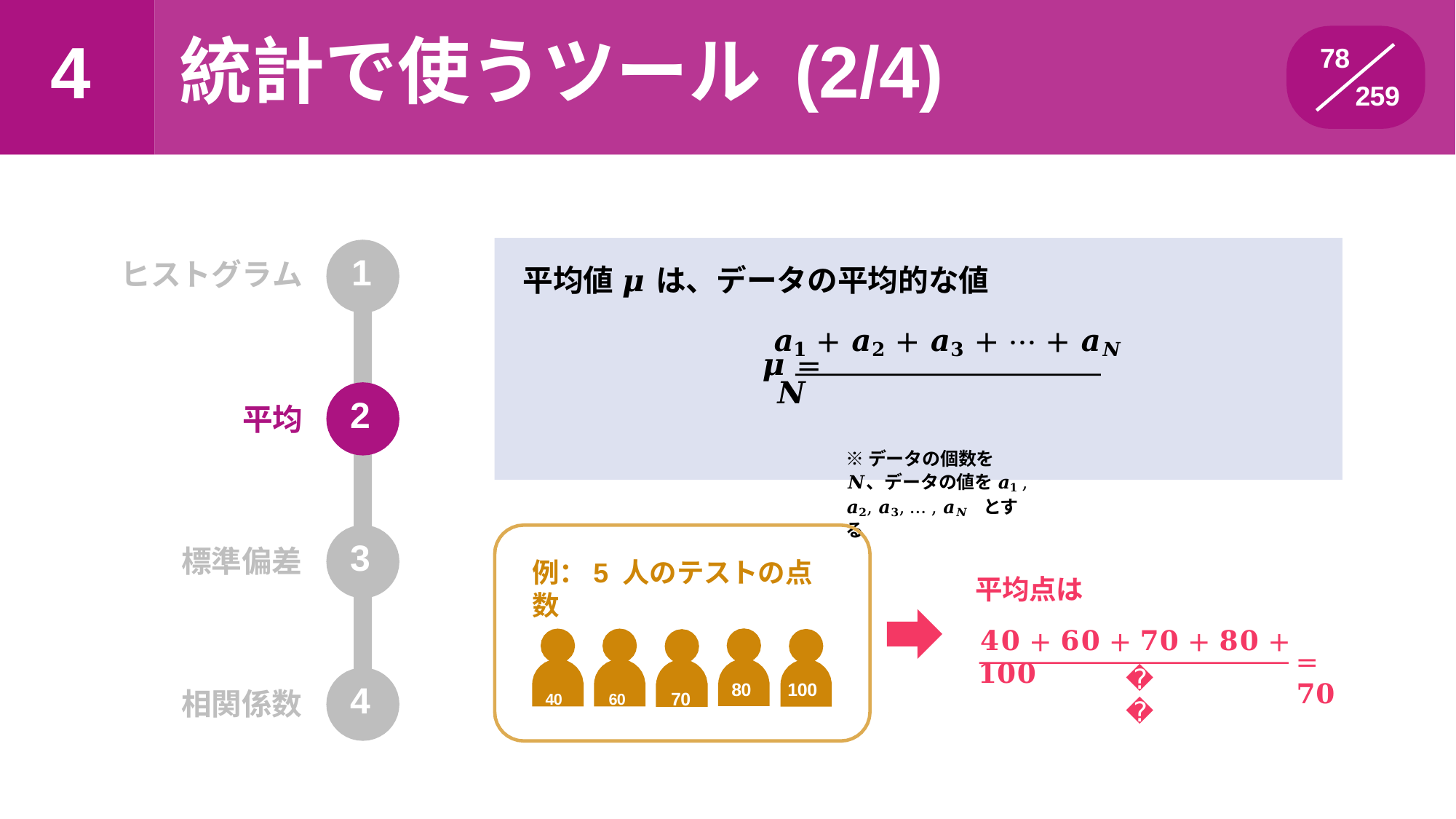

統計で使うツール (2/4)
# 4
78
259

平均値 𝝁 は、データの平均的な値
𝒂𝟏 + 𝒂𝟐 + 𝒂𝟑 + ⋯ + 𝒂𝑵
𝝁 =
𝑵

※データの個数を 𝑵、データの値を 𝒂𝟏, 𝒂𝟐, 𝒂𝟑, … , 𝒂𝑵 とする

ヒストグラム	1
2
平均

3
標準偏差
平均点は
𝟒𝟎 + 𝟔𝟎 + 𝟕𝟎 + 𝟖𝟎 + 𝟏𝟎𝟎
例：5 人のテストの点数

= 𝟕𝟎
𝟓

4
80
100
40	60	70
相関係数